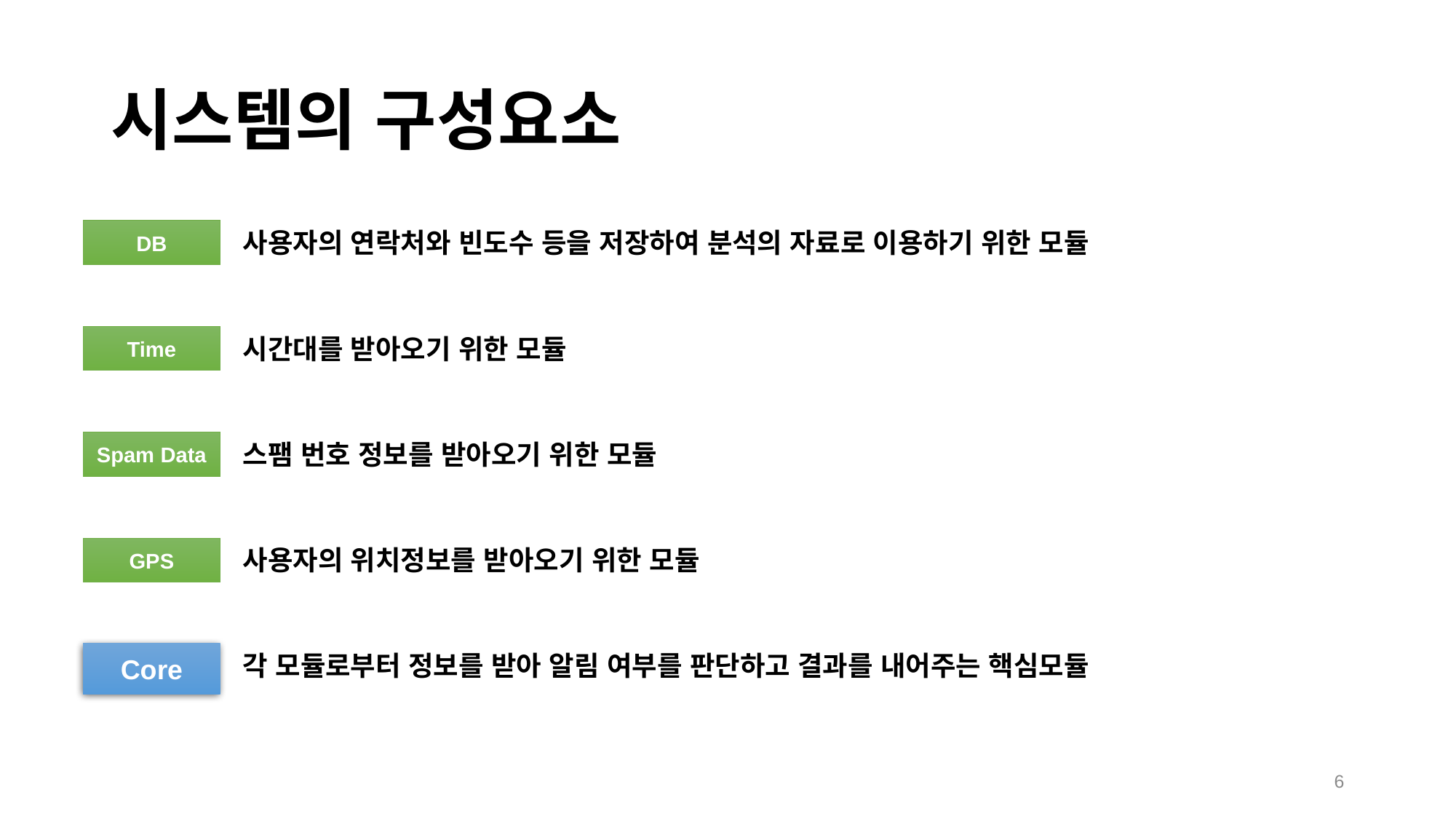

# 시스템의 구성요소
DB
사용자의 연락처와 빈도수 등을 저장하여 분석의 자료로 이용하기 위한 모듈
시간대를 받아오기 위한 모듈
Time
Spam Data
스팸 번호 정보를 받아오기 위한 모듈
사용자의 위치정보를 받아오기 위한 모듈
GPS
Core
각 모듈로부터 정보를 받아 알림 여부를 판단하고 결과를 내어주는 핵심모듈
6